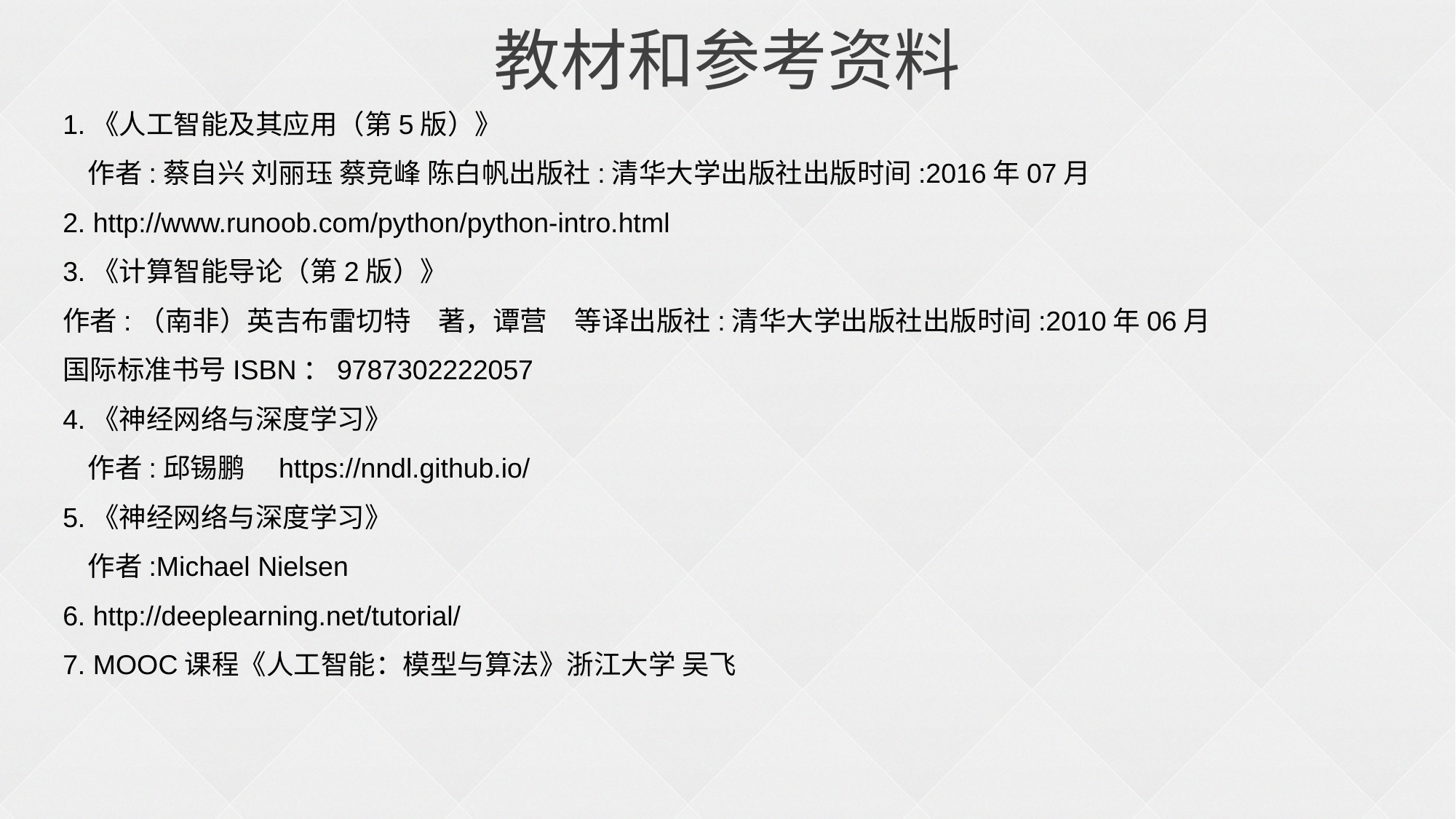

# 教材和参考资料
1.《人工智能及其应用（第5版）》
   作者:蔡自兴 刘丽珏 蔡竞峰 陈白帆出版社:清华大学出版社出版时间:2016年07月
2. http://www.runoob.com/python/python-intro.html
3.《计算智能导论（第2版）》
作者:（南非）英吉布雷切特　著，谭营　等译出版社:清华大学出版社出版时间:2010年06月
国际标准书号ISBN：9787302222057
4.《神经网络与深度学习》
   作者:邱锡鹏　https://nndl.github.io/
5.《神经⽹络与深度学习》
   作者:Michael Nielsen
6. http://deeplearning.net/tutorial/
7. MOOC课程《人工智能：模型与算法》浙江大学 吴飞

3